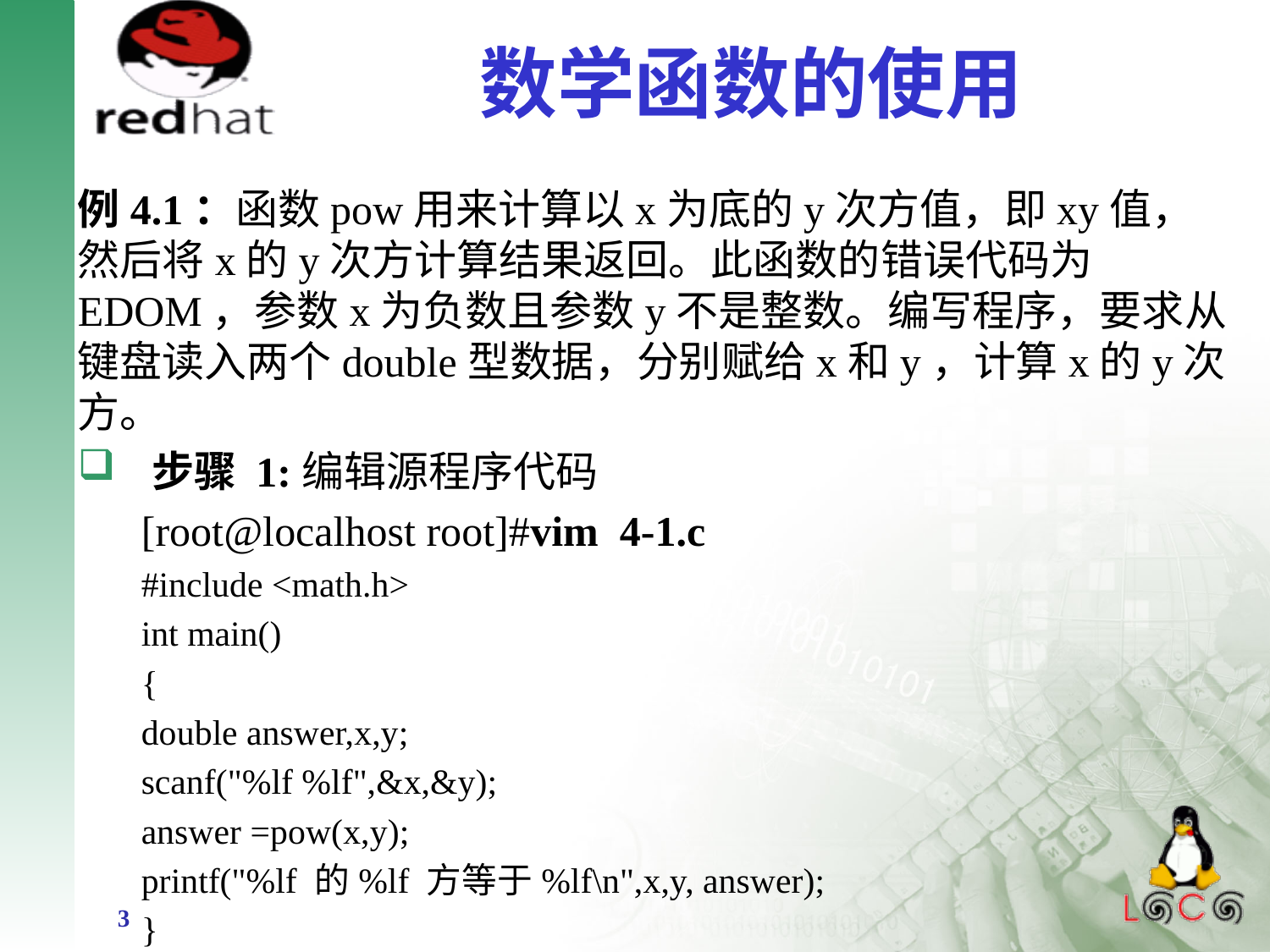

# 数学函数的使用
例4.1：函数pow用来计算以x为底的y次方值，即xy值，然后将x的y次方计算结果返回。此函数的错误代码为EDOM，参数x为负数且参数y不是整数。编写程序，要求从键盘读入两个double型数据，分别赋给x和y，计算x的y次方。
步骤 1:编辑源程序代码
[root@localhost root]#vim  4-1.c
#include <math.h>
int main()
{
double answer,x,y;
scanf("%lf %lf",&x,&y);
answer =pow(x,y);
printf("%lf 的%lf 方等于%lf\n",x,y, answer);
}
3